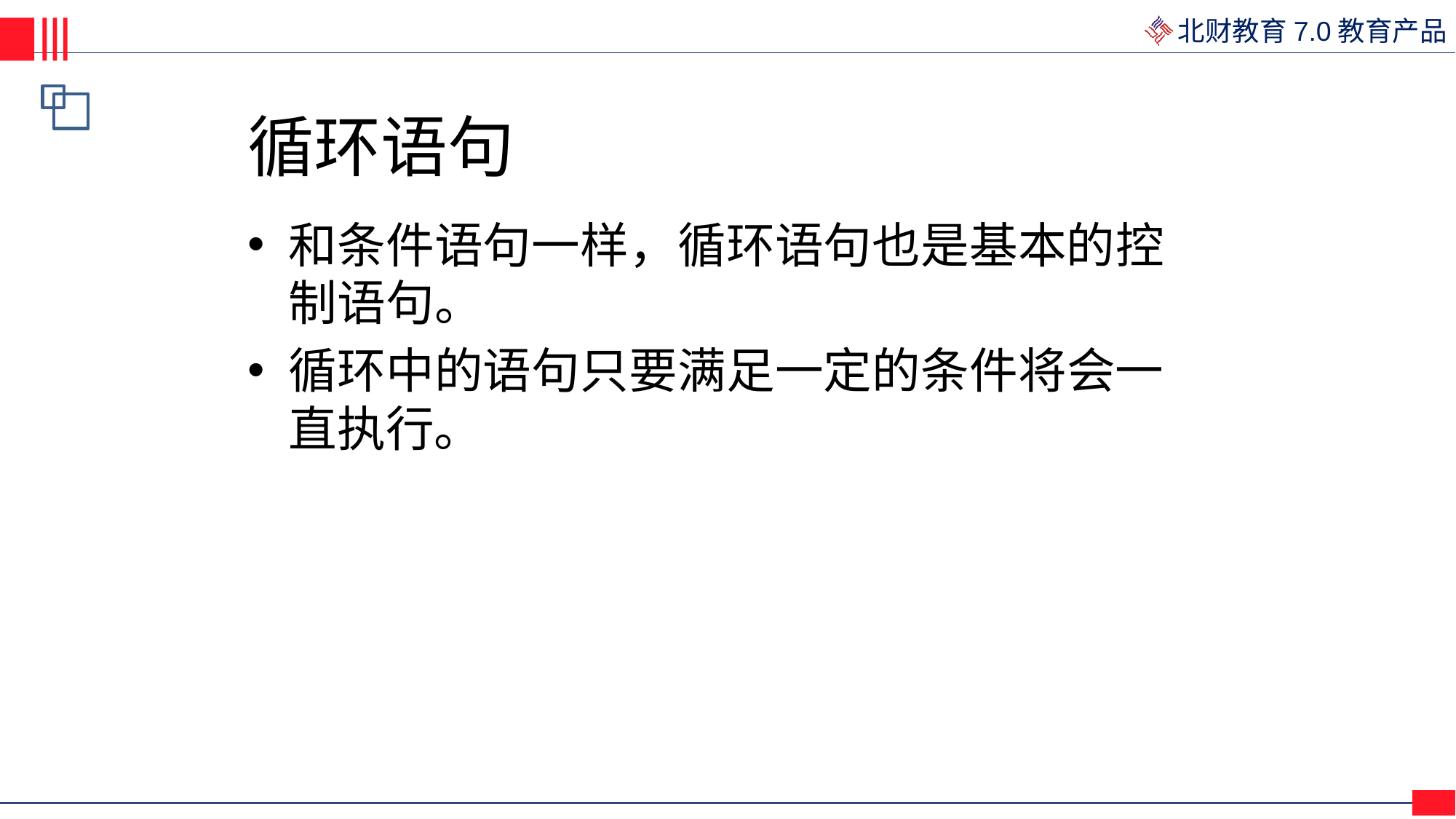

# 循环语句
和条件语句一样，循环语句也是基本的控 制语句。
循环中的语句只要满足一定的条件将会一 直执行。